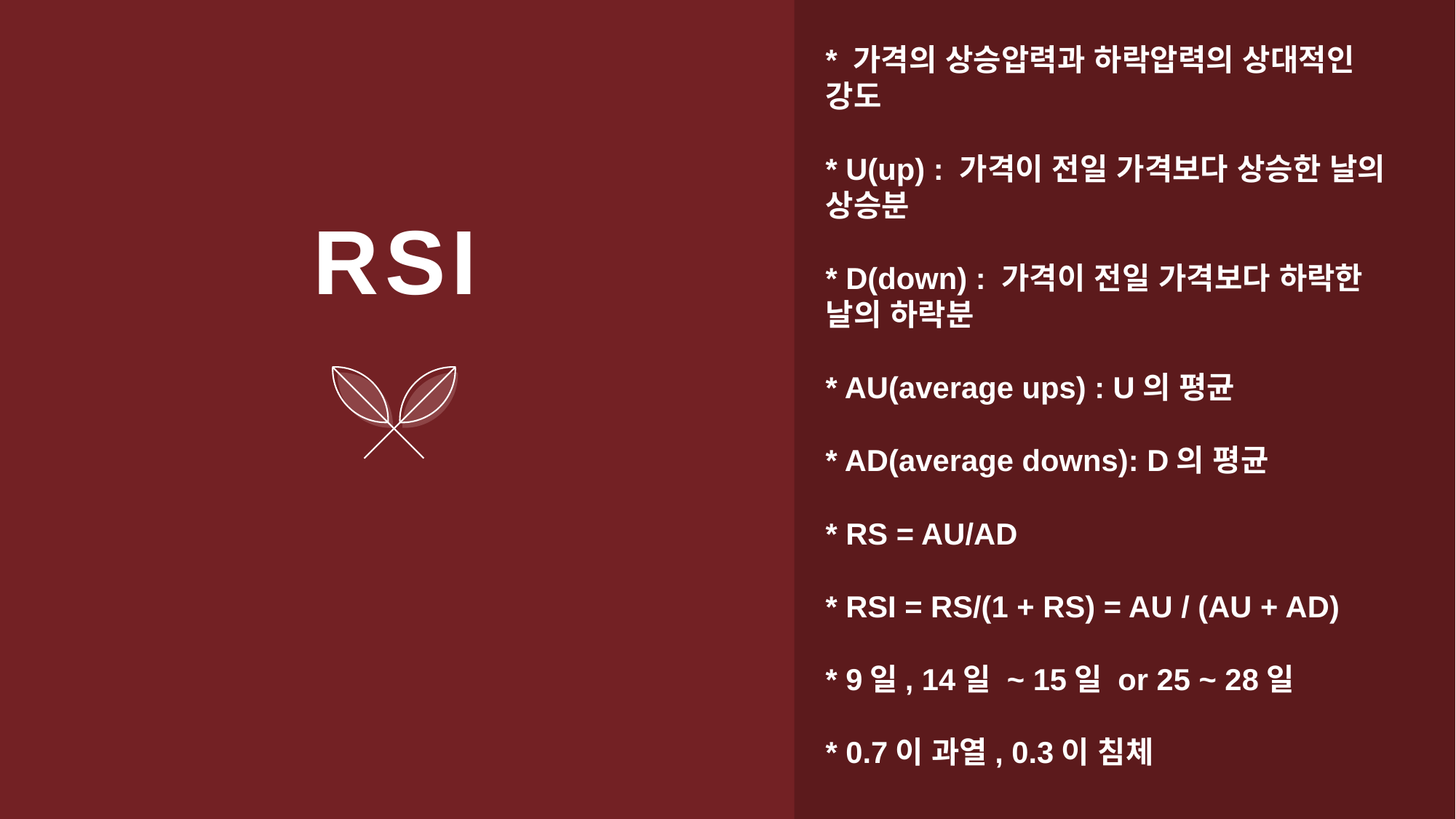

* 가격의 상승압력과 하락압력의 상대적인 강도

* U(up) : 가격이 전일 가격보다 상승한 날의 상승분

* D(down) : 가격이 전일 가격보다 하락한 날의 하락분

* AU(average ups) : U의 평균

* AD(average downs): D의 평균

* RS = AU/AD

* RSI = RS/(1 + RS) = AU / (AU + AD)

* 9일, 14일 ~ 15일 or 25 ~ 28일

* 0.7이 과열, 0.3이 침체
# RSI